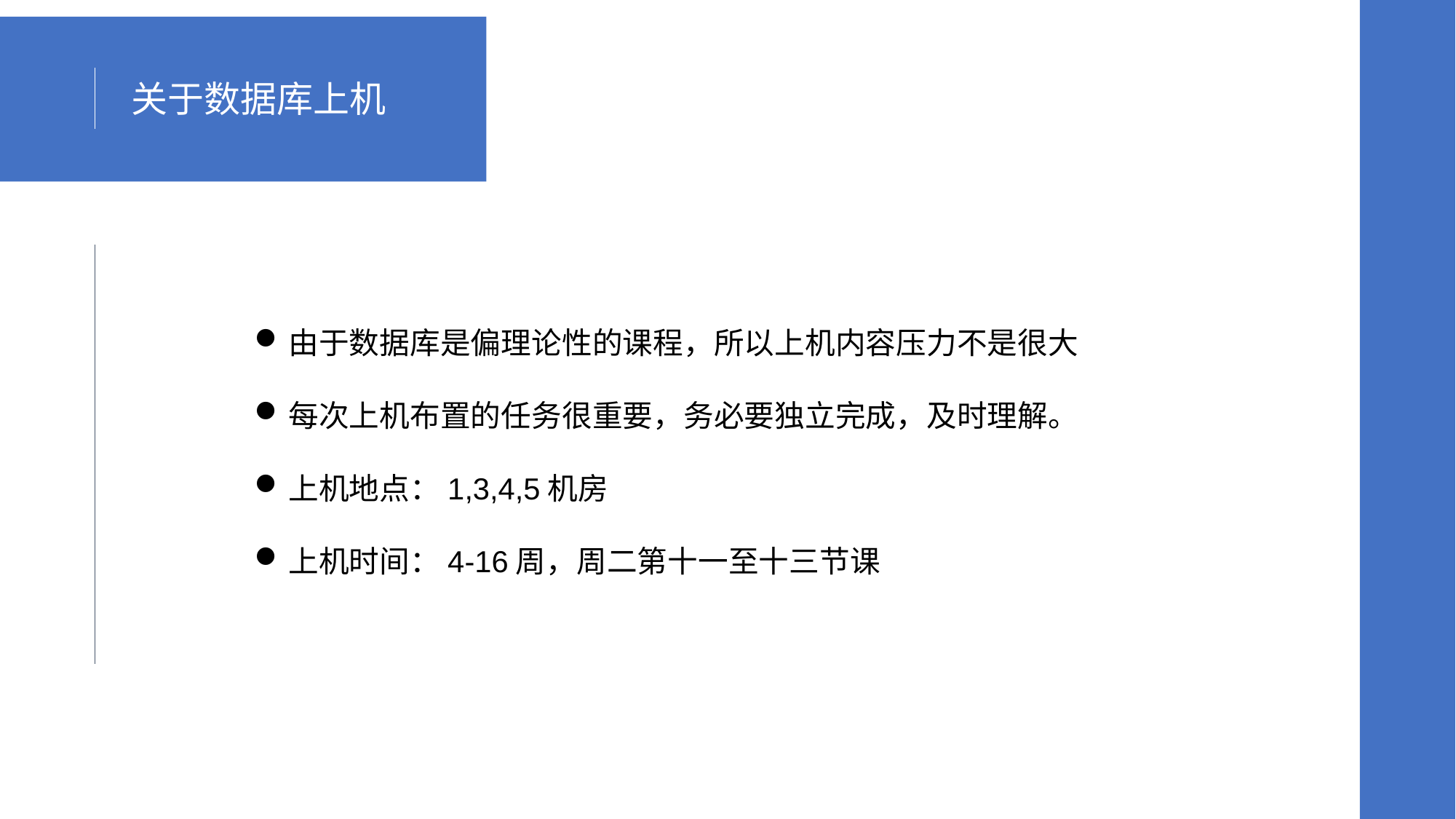

关于数据库上机
由于数据库是偏理论性的课程，所以上机内容压力不是很大

每次上机布置的任务很重要，务必要独立完成，及时理解。

上机地点：1,3,4,5机房

上机时间：4-16周，周二第十一至十三节课